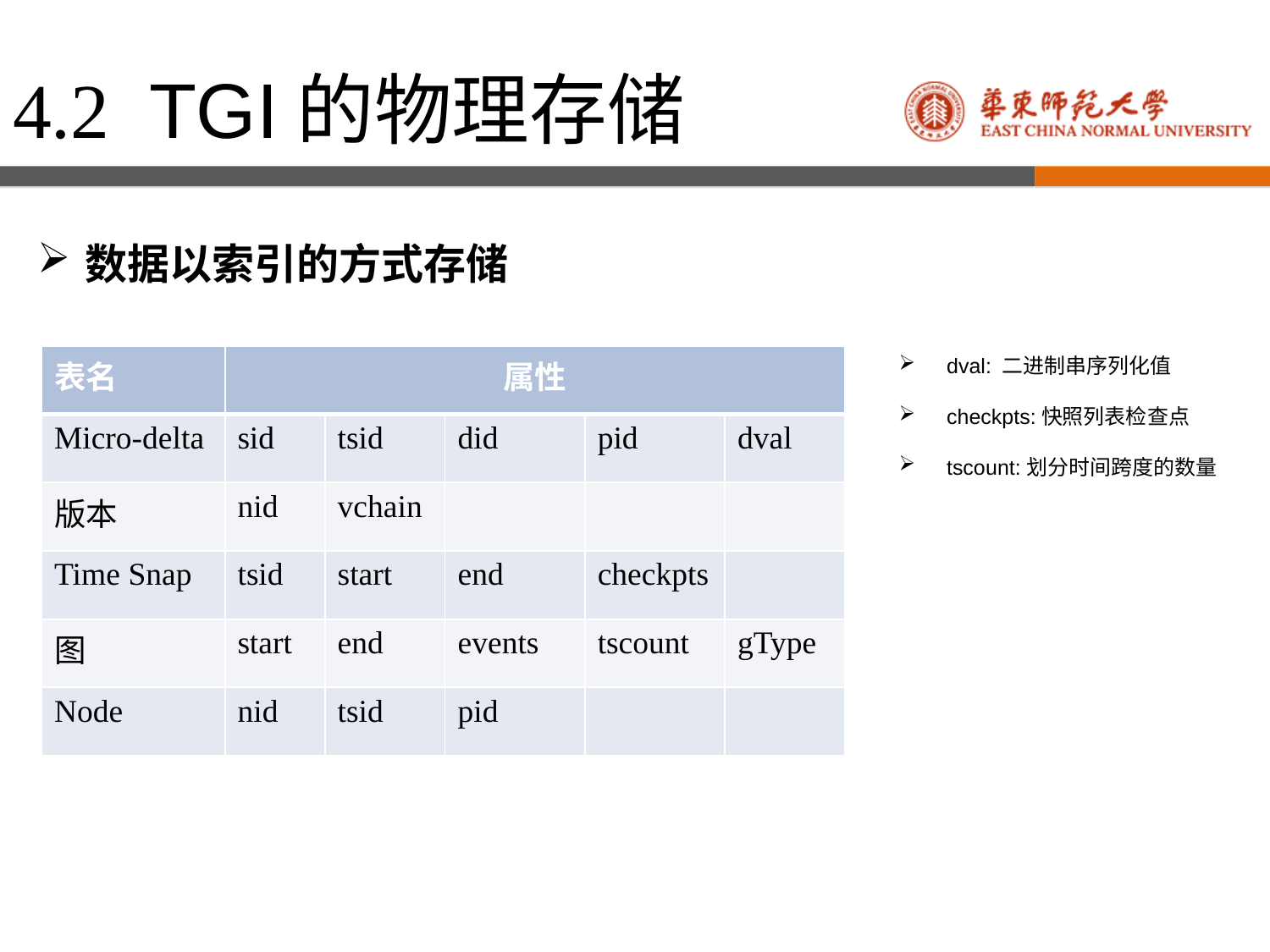

4.2  TGI的物理存储

数据以索引的方式存储

| 表名 | 属性 |  |  |  |  |
| --- | --- | --- | --- | --- | --- |
| Micro-delta | sid | tsid | did | pid | dval |
| 版本 | nid | vchain |  |  |  |
| Time Snap | tsid | start | end | checkpts |  |
| 图 | start | end | events | tscount | gType |
| Node | nid | tsid | pid |  |  |
dval: 二进制串序列化值

checkpts:快照列表检查点

tscount:划分时间跨度的数量